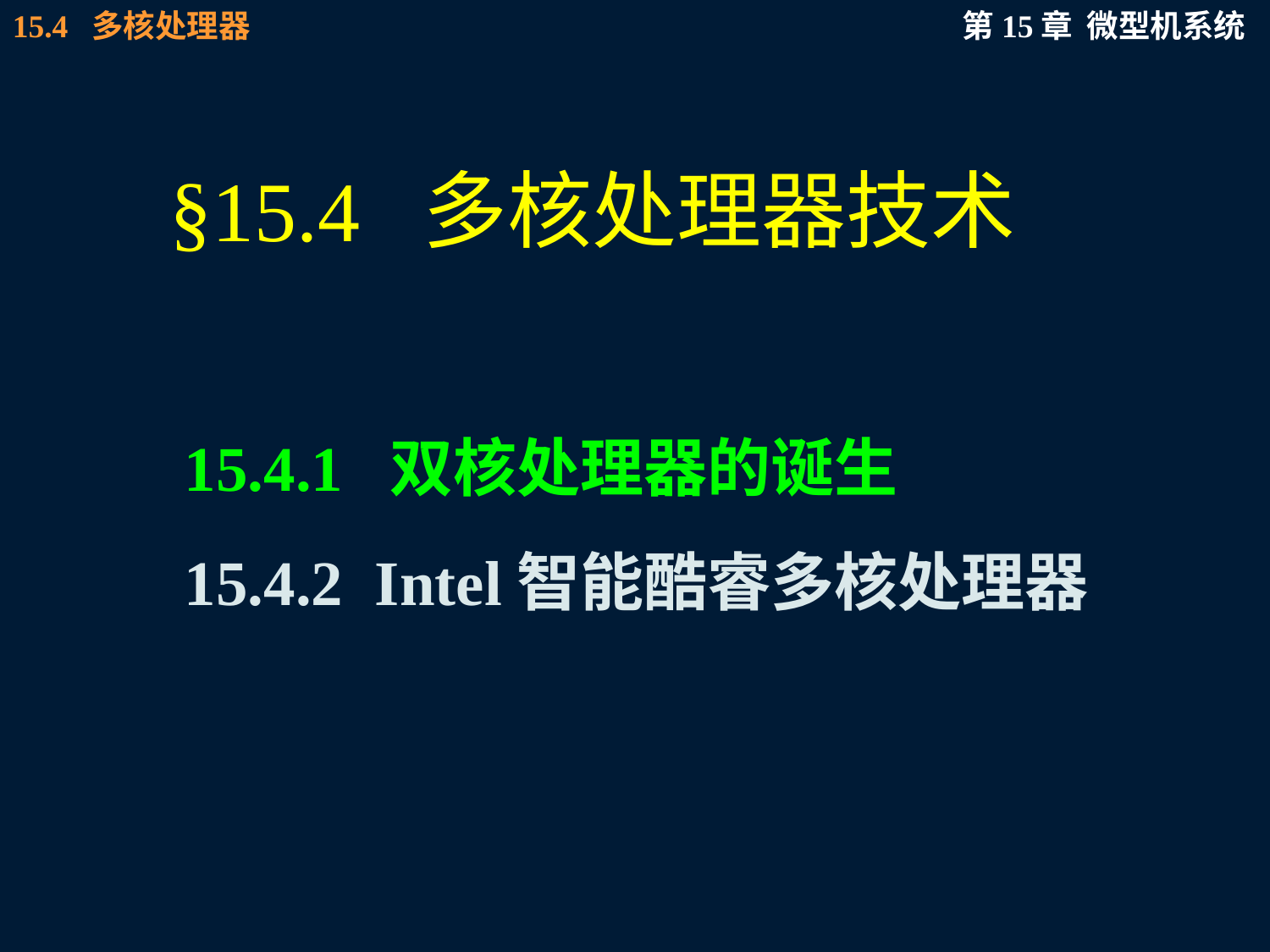

# §15.4  多核处理器技术
15.4.1  双核处理器的诞生
15.4.2  Intel智能酷睿多核处理器